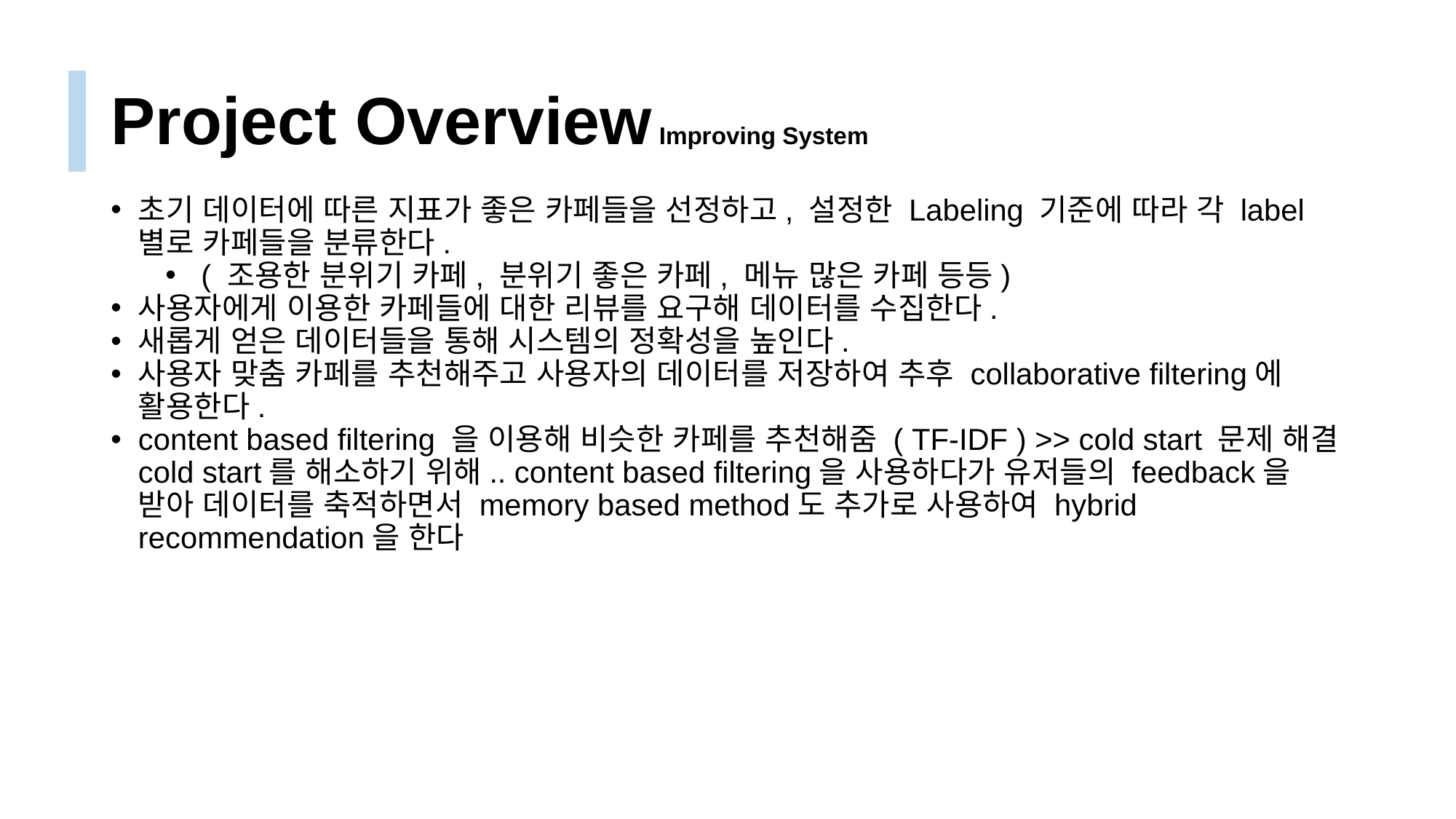

# Project Overview Improving System

초기 데이터에 따른 지표가 좋은 카페들을 선정하고, 설정한 Labeling 기준에 따라 각 label별로 카페들을 분류한다.
 ( 조용한 분위기 카페, 분위기 좋은 카페, 메뉴 많은 카페 등등)
사용자에게 이용한 카페들에 대한 리뷰를 요구해 데이터를 수집한다.
새롭게 얻은 데이터들을 통해 시스템의 정확성을 높인다.
사용자 맞춤 카페를 추천해주고 사용자의 데이터를 저장하여 추후 collaborative filtering에 활용한다.
content based filtering 을 이용해 비슷한 카페를 추천해줌 ( TF-IDF ) >> cold start 문제 해결
cold start를 해소하기 위해.. content based filtering을 사용하다가 유저들의 feedback을 받아 데이터를 축적하면서 memory based method도 추가로 사용하여 hybrid recommendation을 한다